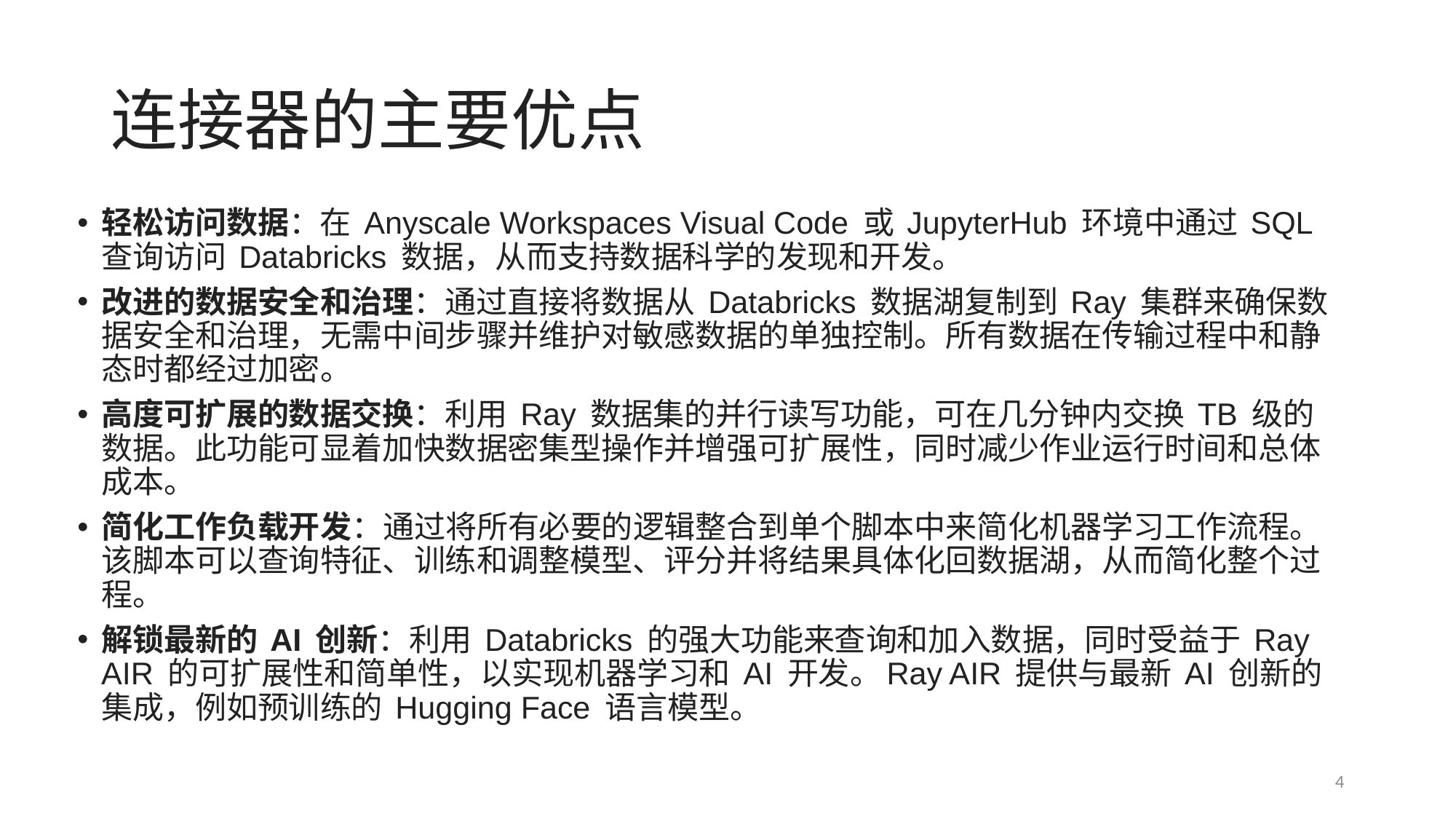

# 连接器的主要优点
轻松访问数据：在 Anyscale Workspaces Visual Code 或 JupyterHub 环境中通过 SQL 查询访问 Databricks 数据，从而支持数据科学的发现和开发。
改进的数据安全和治理：通过直接将数据从 Databricks 数据湖复制到 Ray 集群来确保数据安全和治理，无需中间步骤并维护对敏感数据的单独控制。所有数据在传输过程中和静态时都经过加密。
高度可扩展的数据交换：利用 Ray 数据集的并行读写功能，可在几分钟内交换 TB 级的数据。此功能可显着加快数据密集型操作并增强可扩展性，同时减少作业运行时间和总体成本。
简化工作负载开发：通过将所有必要的逻辑整合到单个脚本中来简化机器学习工作流程。该脚本可以查询特征、训练和调整模型、评分并将结果具体化回数据湖，从而简化整个过程。
解锁最新的 AI 创新：利用 Databricks 的强大功能来查询和加入数据，同时受益于 Ray AIR 的可扩展性和简单性，以实现机器学习和 AI 开发。Ray AIR 提供与最新 AI 创新的集成，例如预训练的 Hugging Face 语言模型。
4